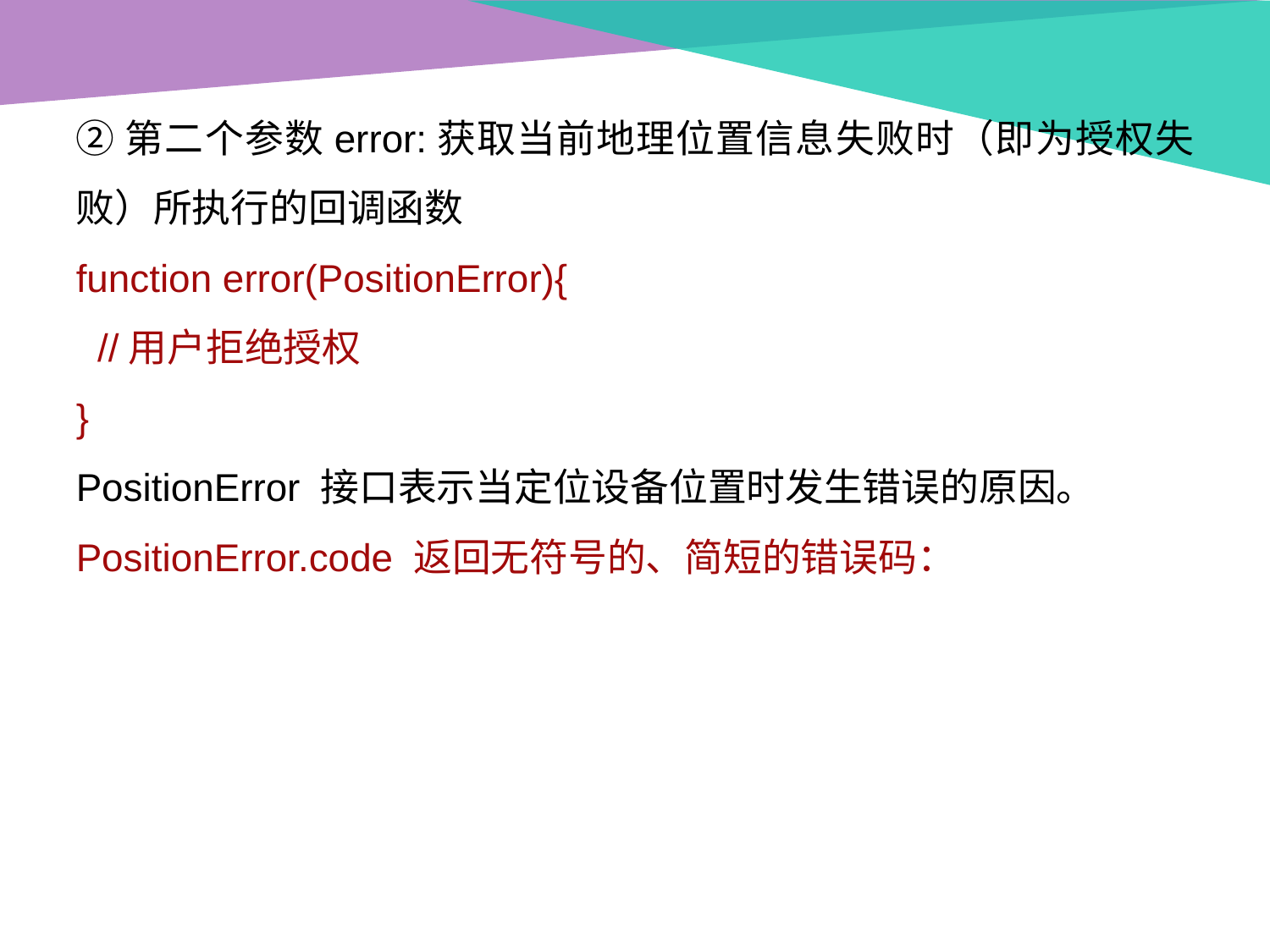

②第二个参数error:获取当前地理位置信息失败时（即为授权失败）所执行的回调函数
function error(PositionError){
  //用户拒绝授权
}
PositionError 接口表示当定位设备位置时发生错误的原因。
PositionError.code 返回无符号的、简短的错误码：